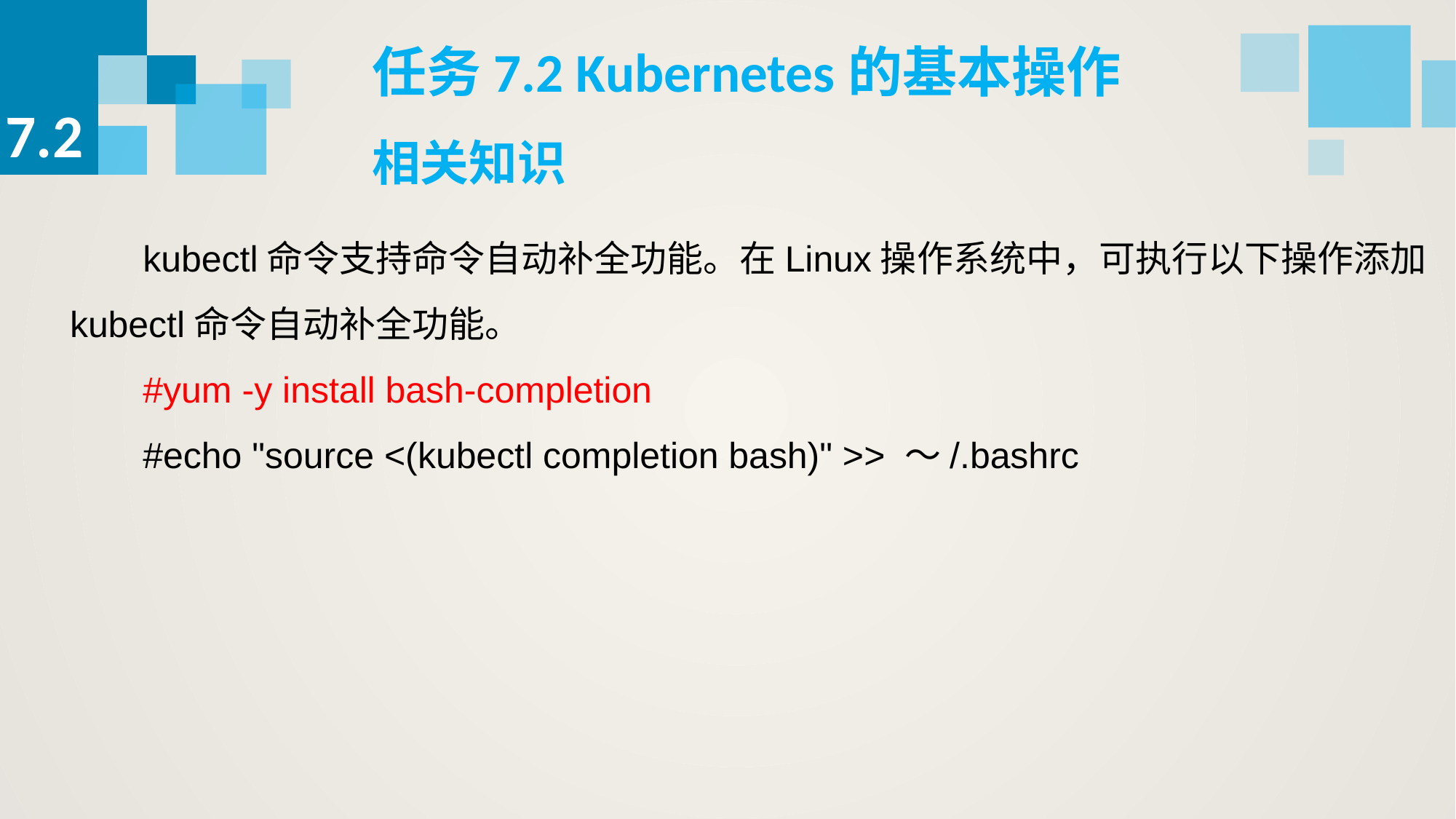

任务7.2 Kubernetes的基本操作
7.2
相关知识
kubectl命令支持命令自动补全功能。在Linux操作系统中，可执行以下操作添加kubectl命令自动补全功能。
#yum -y install bash-completion
#echo "source <(kubectl completion bash)" >> ～/.bashrc